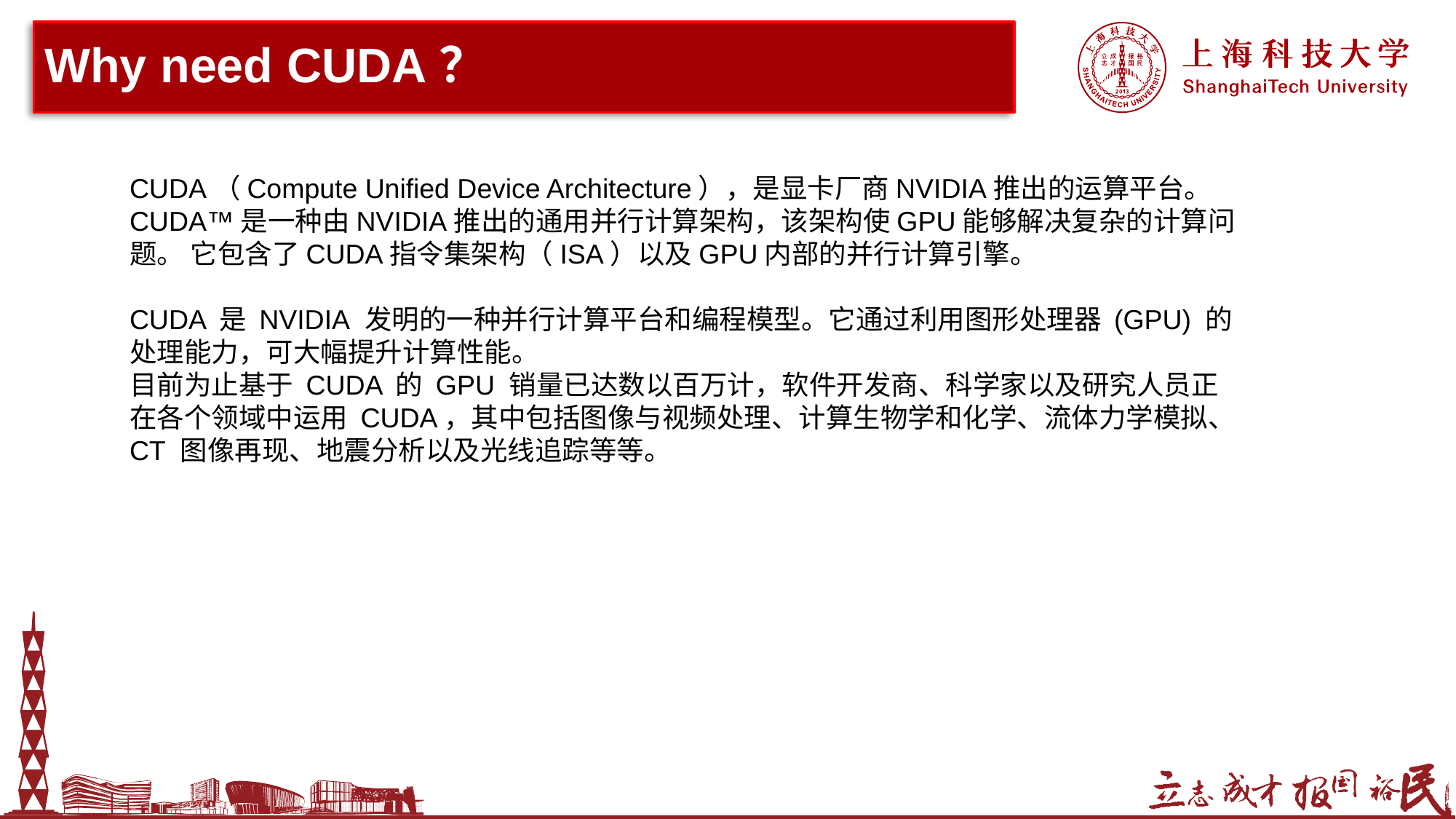

# Why need CUDA？
CUDA（Compute Unified Device Architecture），是显卡厂商NVIDIA推出的运算平台。 CUDA™是一种由NVIDIA推出的通用并行计算架构，该架构使GPU能够解决复杂的计算问题。 它包含了CUDA指令集架构（ISA）以及GPU内部的并行计算引擎。

CUDA 是 NVIDIA 发明的一种并行计算平台和编程模型。它通过利用图形处理器 (GPU) 的处理能力，可大幅提升计算性能。
目前为止基于 CUDA 的 GPU 销量已达数以百万计，软件开发商、科学家以及研究人员正在各个领域中运用 CUDA，其中包括图像与视频处理、计算生物学和化学、流体力学模拟、CT 图像再现、地震分析以及光线追踪等等。